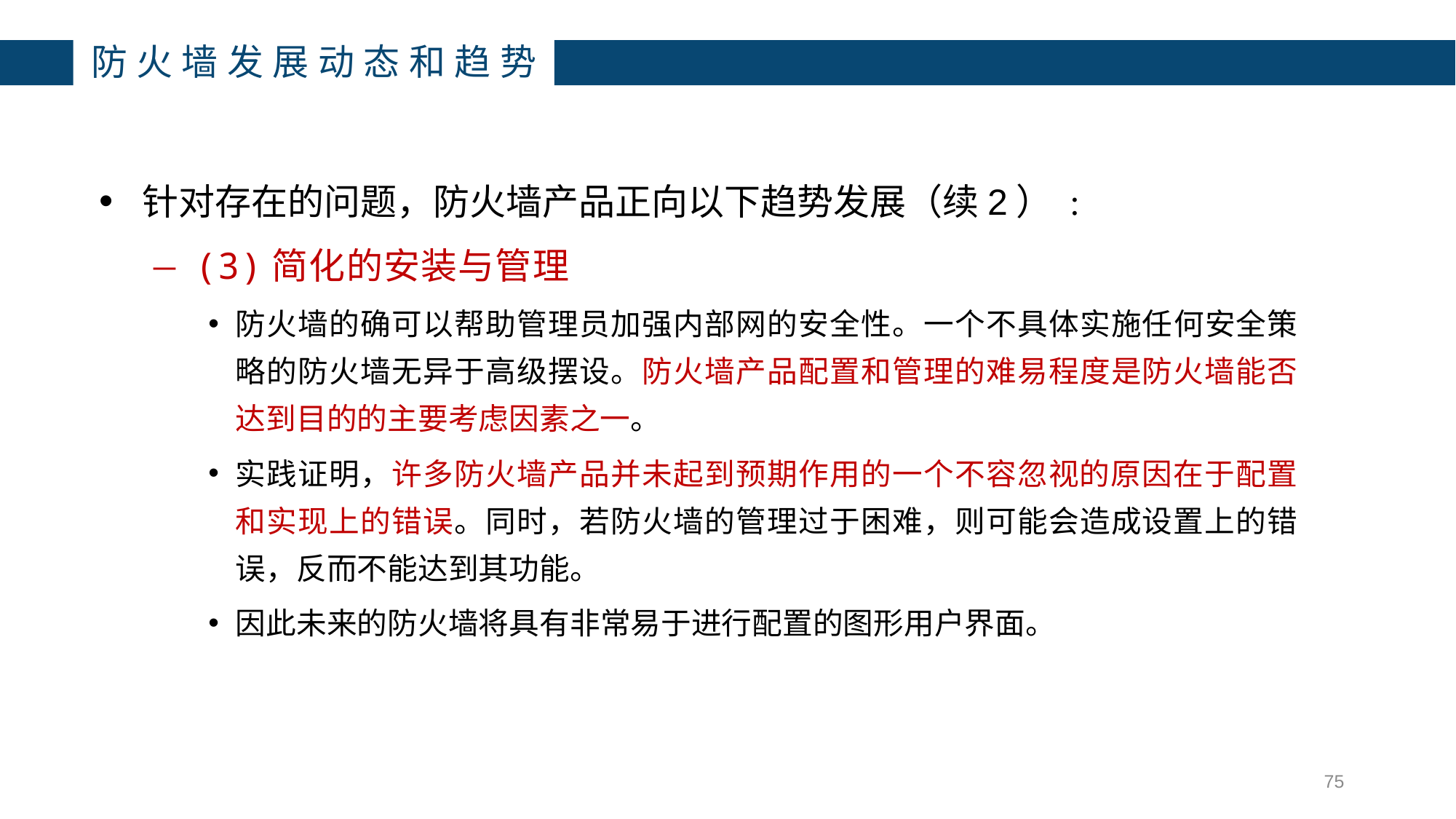

防火墙发展动态和趋势

针对存在的问题，防火墙产品正向以下趋势发展（续2） :
(3)简化的安装与管理
防火墙的确可以帮助管理员加强内部网的安全性。一个不具体实施任何安全策略的防火墙无异于高级摆设。防火墙产品配置和管理的难易程度是防火墙能否达到目的的主要考虑因素之一。
实践证明，许多防火墙产品并未起到预期作用的一个不容忽视的原因在于配置和实现上的错误。同时，若防火墙的管理过于困难，则可能会造成设置上的错误，反而不能达到其功能。
因此未来的防火墙将具有非常易于进行配置的图形用户界面。
75